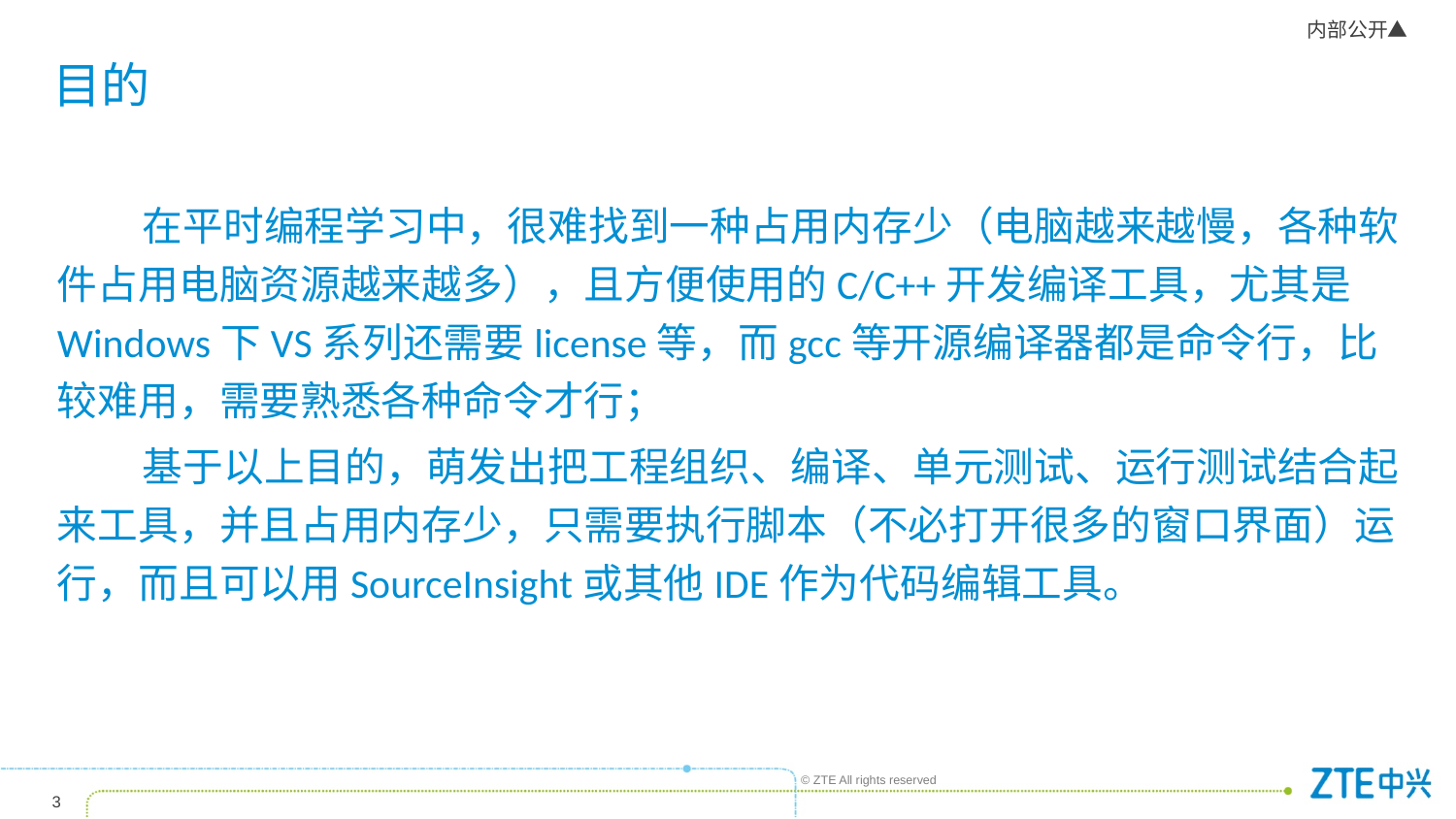

# 目的
在平时编程学习中，很难找到一种占用内存少（电脑越来越慢，各种软件占用电脑资源越来越多），且方便使用的C/C++开发编译工具，尤其是Windows下VS系列还需要license等，而gcc等开源编译器都是命令行，比较难用，需要熟悉各种命令才行；
基于以上目的，萌发出把工程组织、编译、单元测试、运行测试结合起来工具，并且占用内存少，只需要执行脚本（不必打开很多的窗口界面）运行，而且可以用SourceInsight或其他IDE作为代码编辑工具。